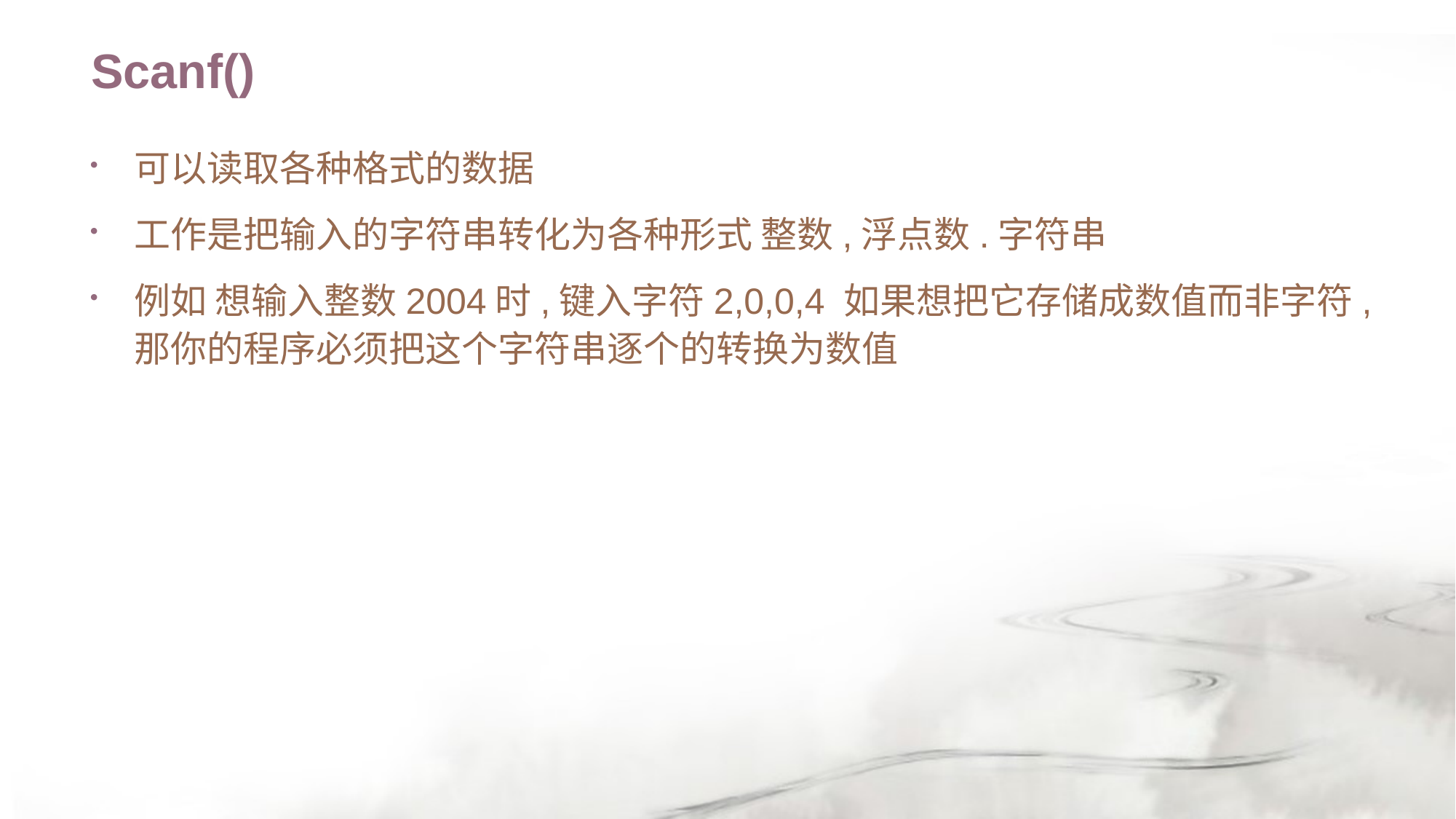

# Scanf()
可以读取各种格式的数据
工作是把输入的字符串转化为各种形式 整数,浮点数.字符串
例如 想输入整数2004时,键入字符2,0,0,4 如果想把它存储成数值而非字符,那你的程序必须把这个字符串逐个的转换为数值